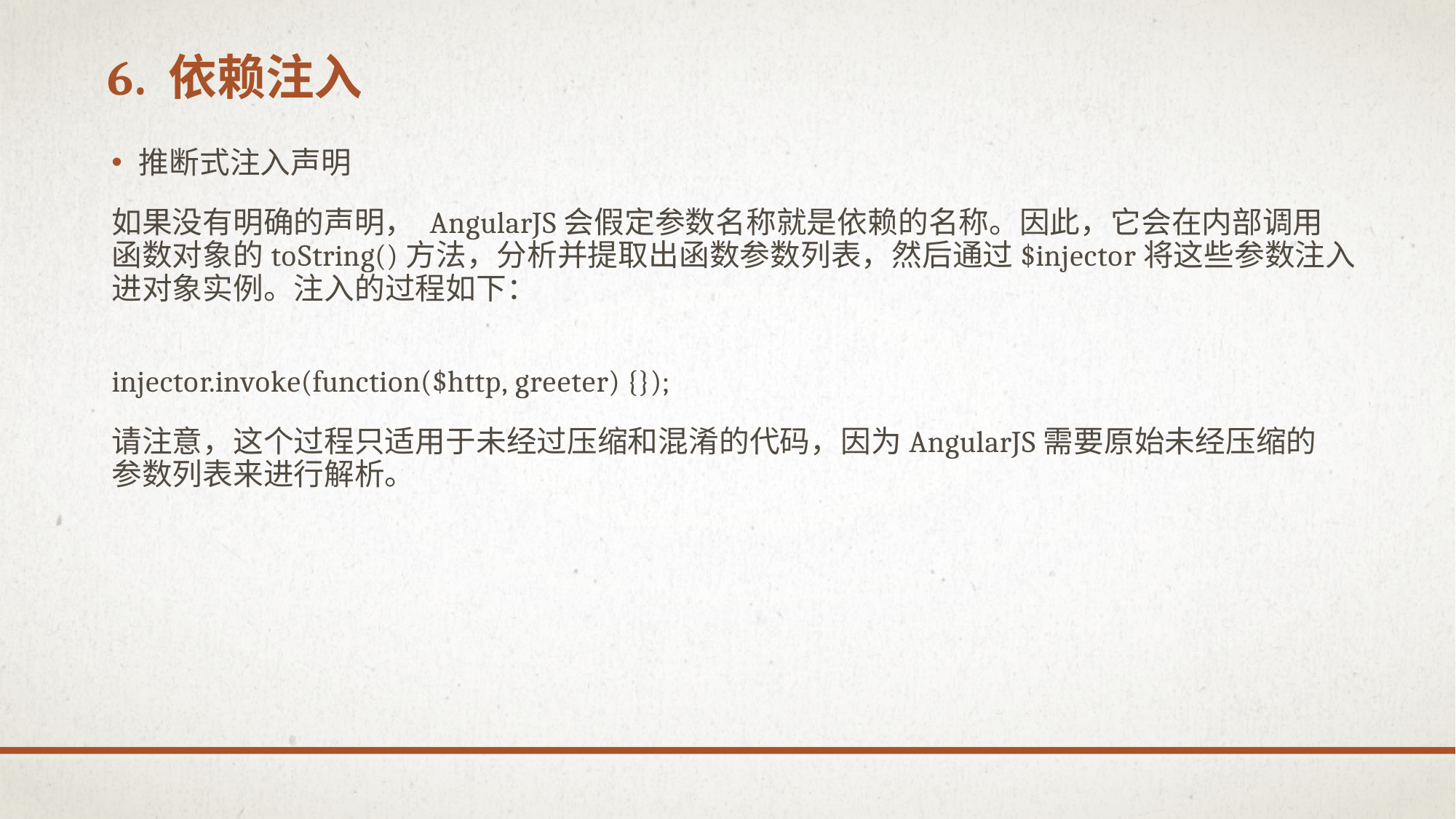

# 6. 依赖注入
推断式注入声明
如果没有明确的声明， AngularJS会假定参数名称就是依赖的名称。因此，它会在内部调用
函数对象的toString()方法，分析并提取出函数参数列表，然后通过$injector将这些参数注入
进对象实例。注入的过程如下：
injector.invoke(function($http, greeter) {});
请注意，这个过程只适用于未经过压缩和混淆的代码，因为AngularJS需要原始未经压缩的
参数列表来进行解析。